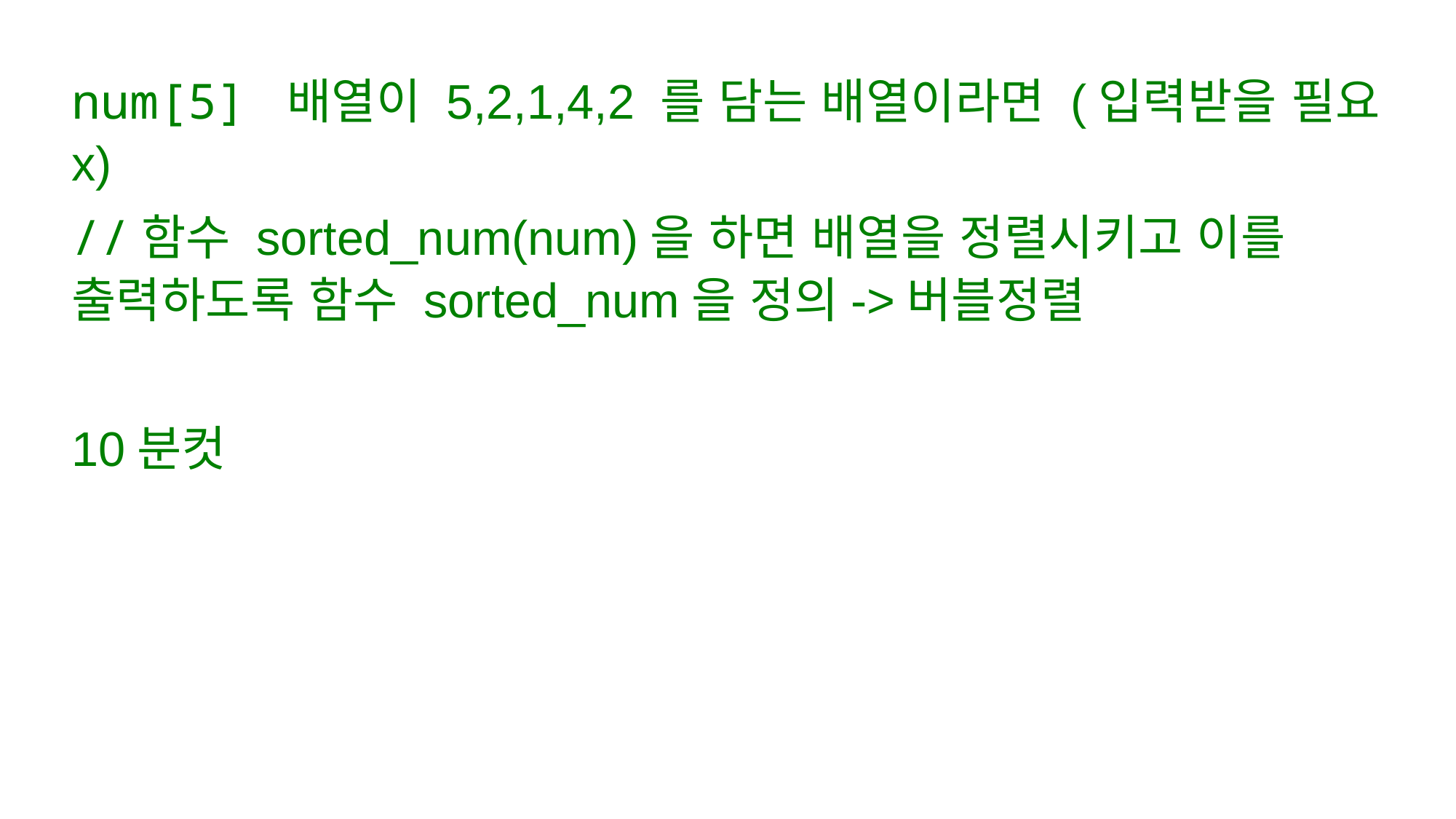

num[5] 배열이 5,2,1,4,2 를 담는 배열이라면 (입력받을 필요 x)
//함수 sorted_num(num)을 하면 배열을 정렬시키고 이를 출력하도록 함수 sorted_num을 정의->버블정렬

10분컷